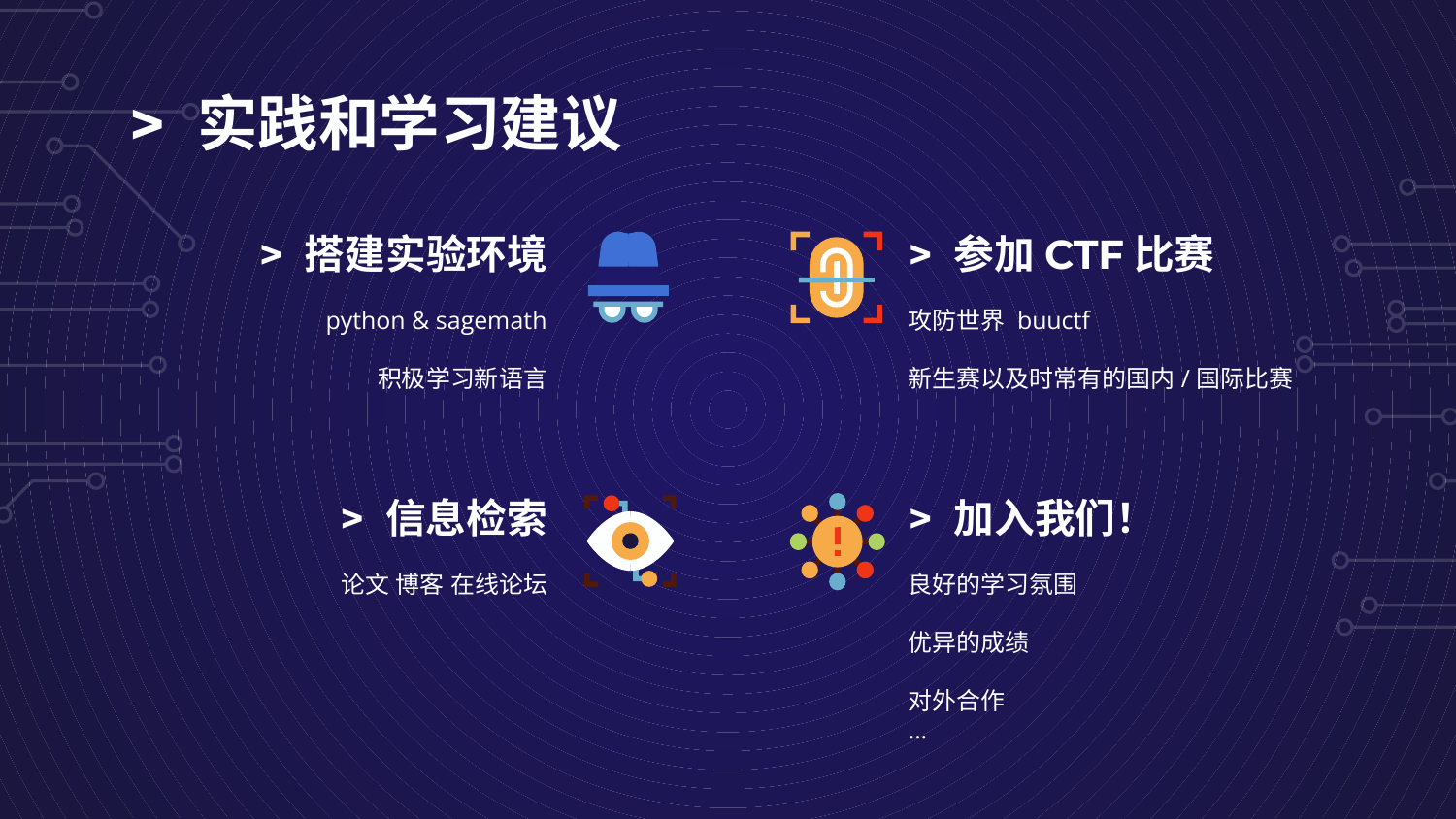

# > 实践和学习建议

> 搭建实验环境
> 参加CTF比赛

python & sagemath

积极学习新语言
攻防世界 buuctf

新生赛以及时常有的国内/国际比赛

> 信息检索
> 加入我们！
论文 博客 在线论坛
良好的学习氛围

优异的成绩

对外合作
...